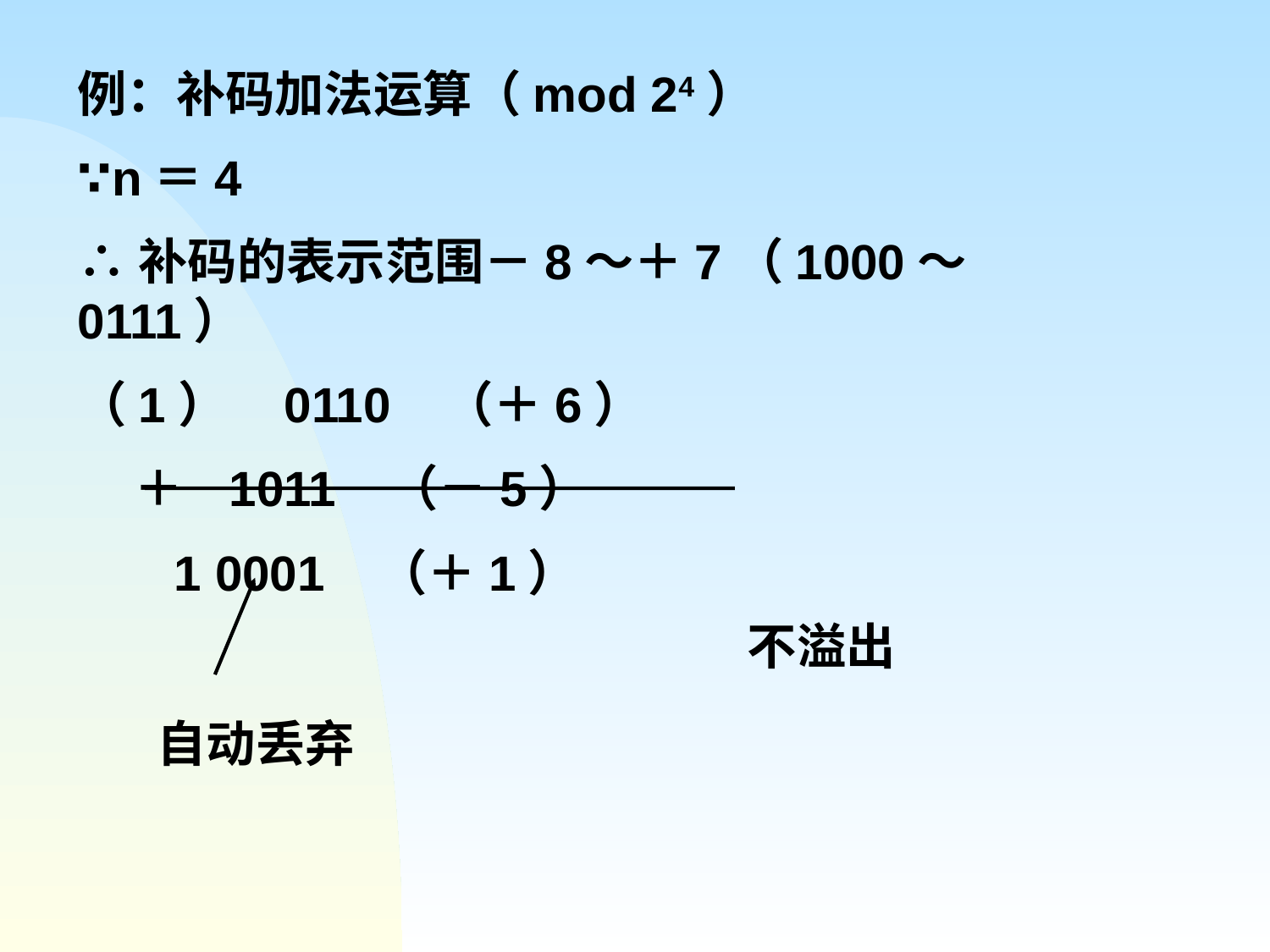

例：补码加法运算（mod 24）
∵n＝4
∴补码的表示范围－8～＋7（1000～0111）
（1）    0110   （＋6）
    ＋   1011   （－5）
       1 0001   （＋1）

不溢出
自动丢弃
56